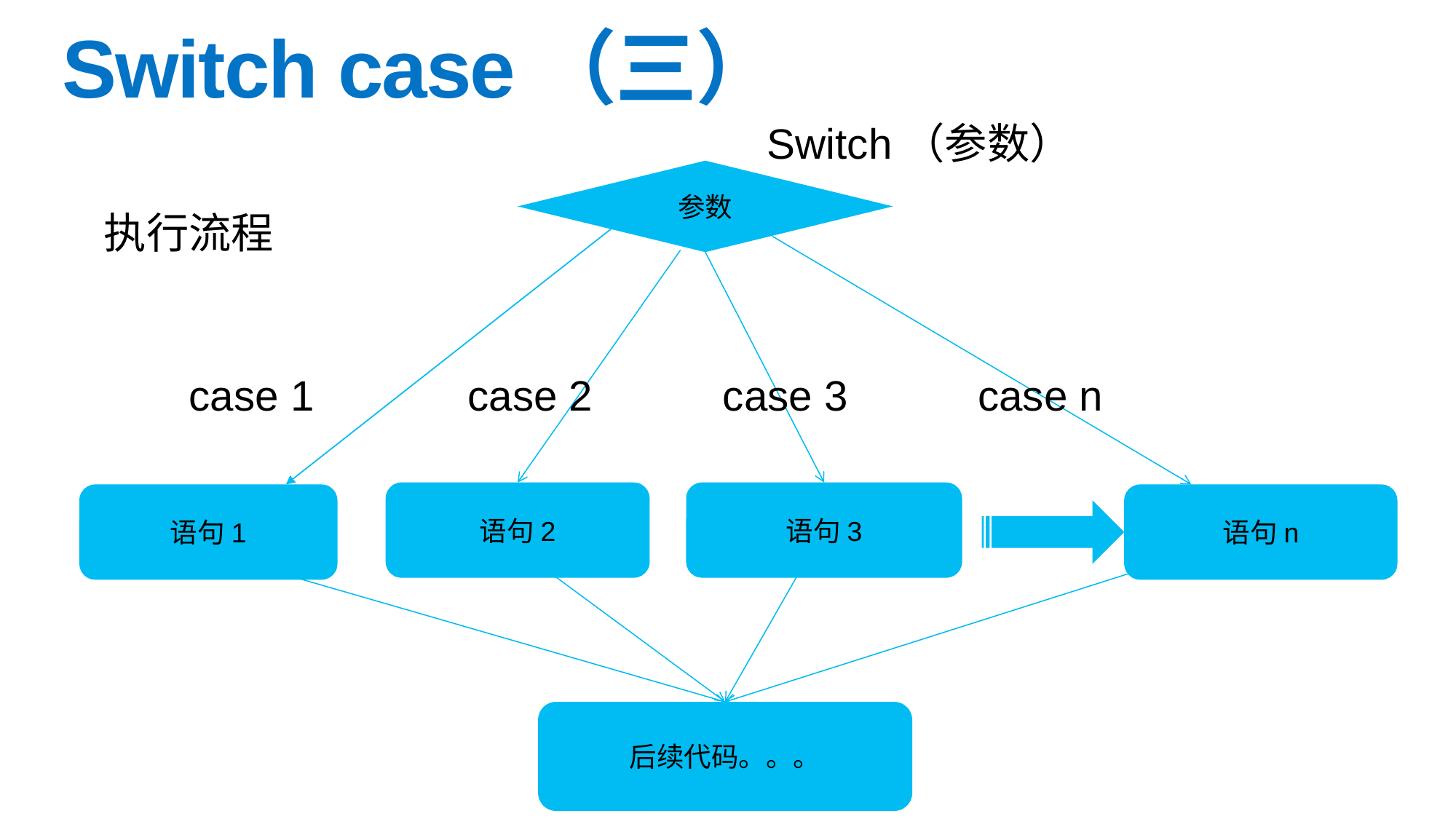

# Switch case（三）
Switch（参数）)
参数
执行流程
case 1             case 2           case 3           case n
语句2
语句3
语句1
语句n

后续代码。。。